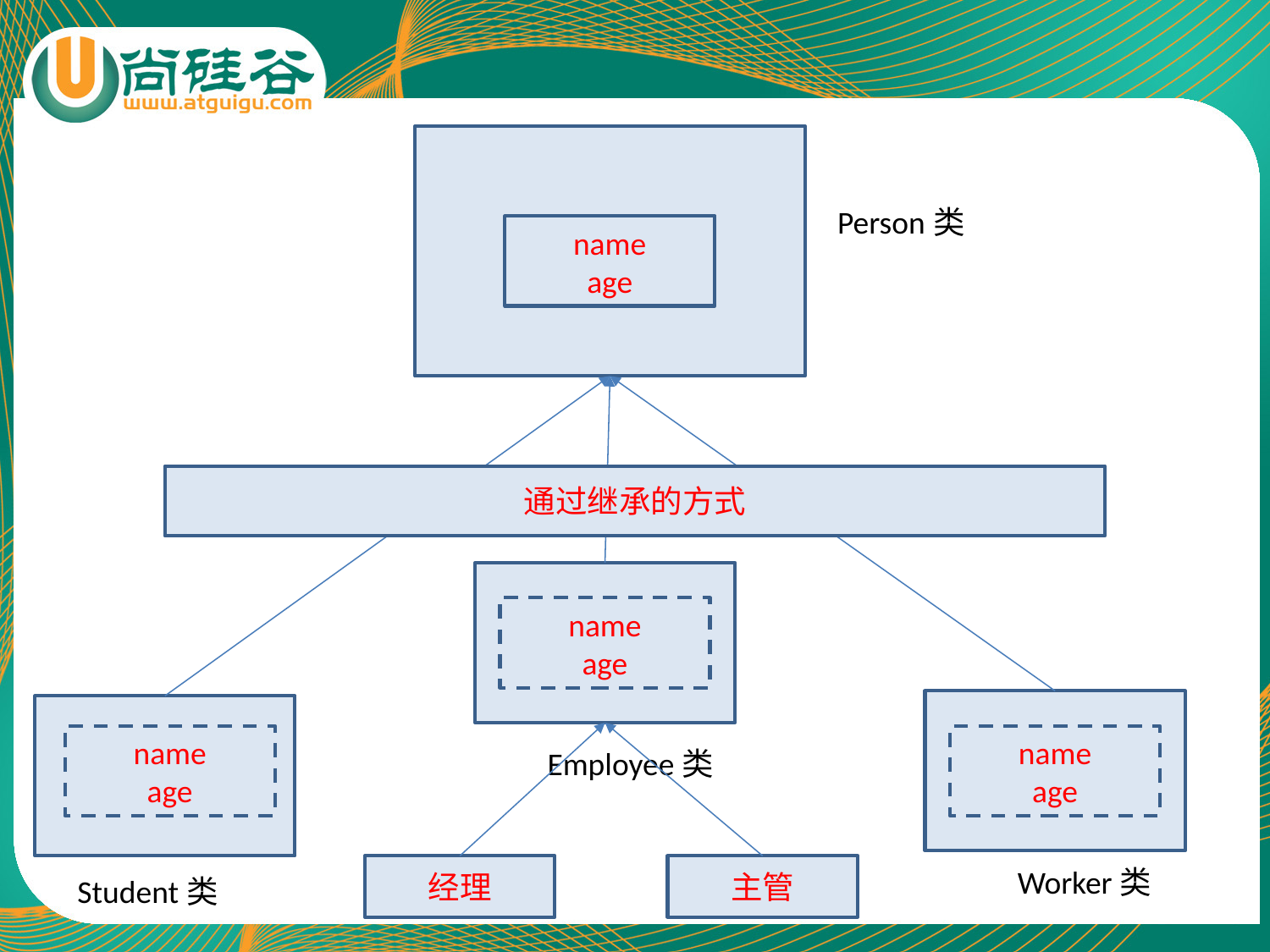

Person类
name
age
通过继承的方式

name
age

name
age
name
age
Employee类
经理
主管
Worker类
Student类